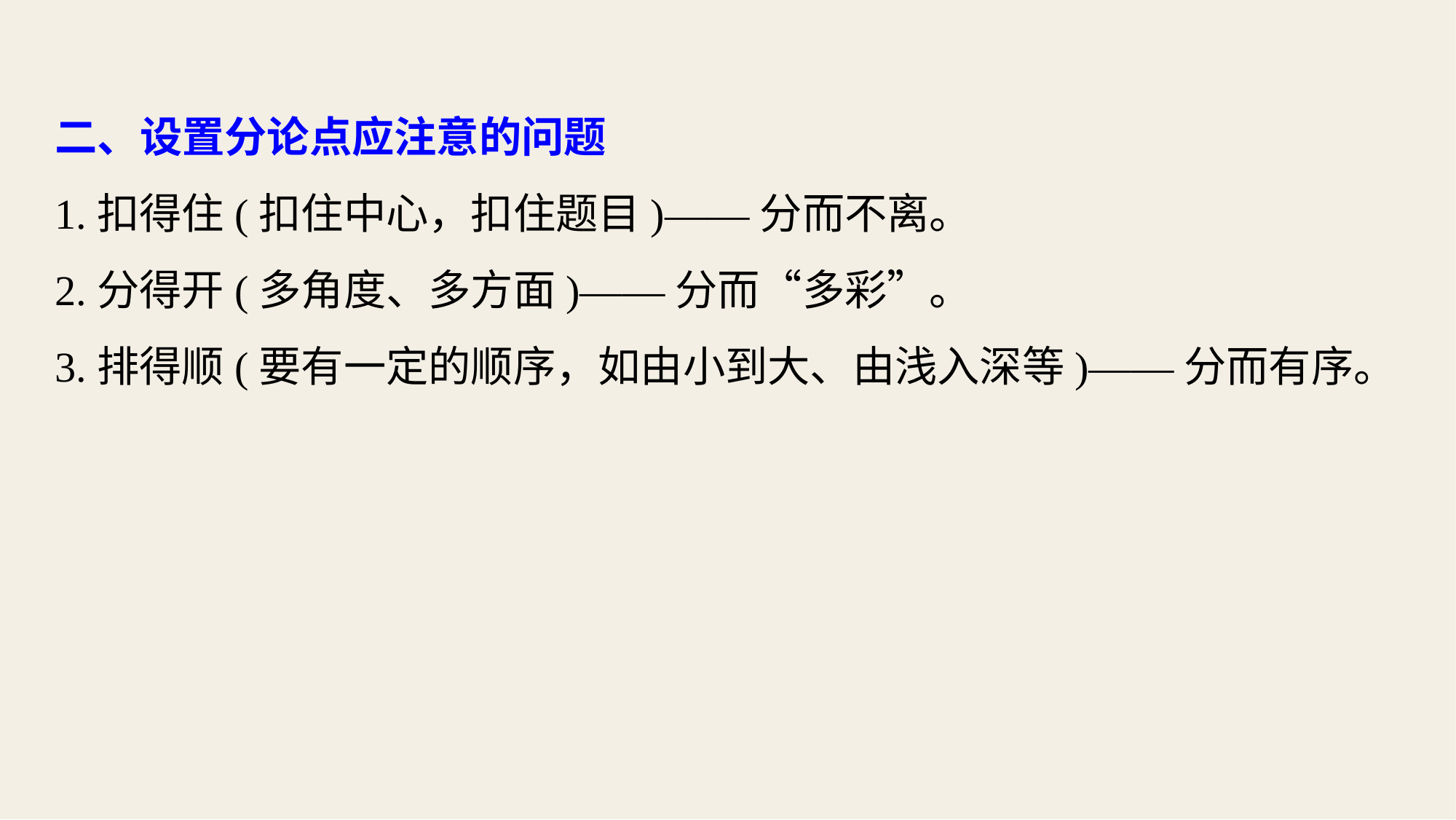

二、设置分论点应注意的问题
1.扣得住(扣住中心，扣住题目)——分而不离。
2.分得开(多角度、多方面)——分而“多彩”。
3.排得顺(要有一定的顺序，如由小到大、由浅入深等)——分而有序。